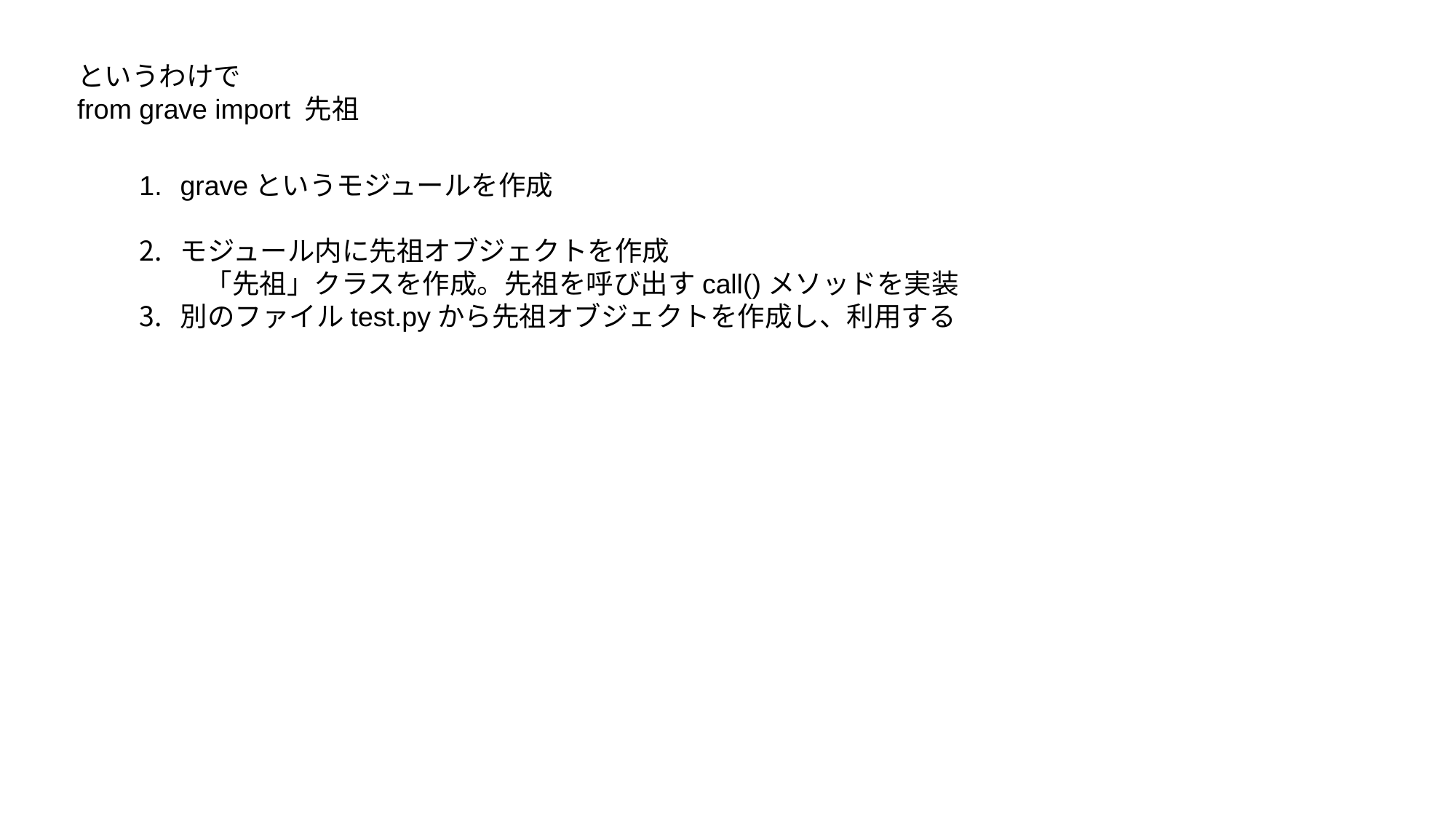

というわけで
from grave import 先祖
graveというモジュールを作成

モジュール内に先祖オブジェクトを作成
    「先祖」クラスを作成。先祖を呼び出すcall()メソッドを実装
別のファイルtest.pyから先祖オブジェクトを作成し、利用する